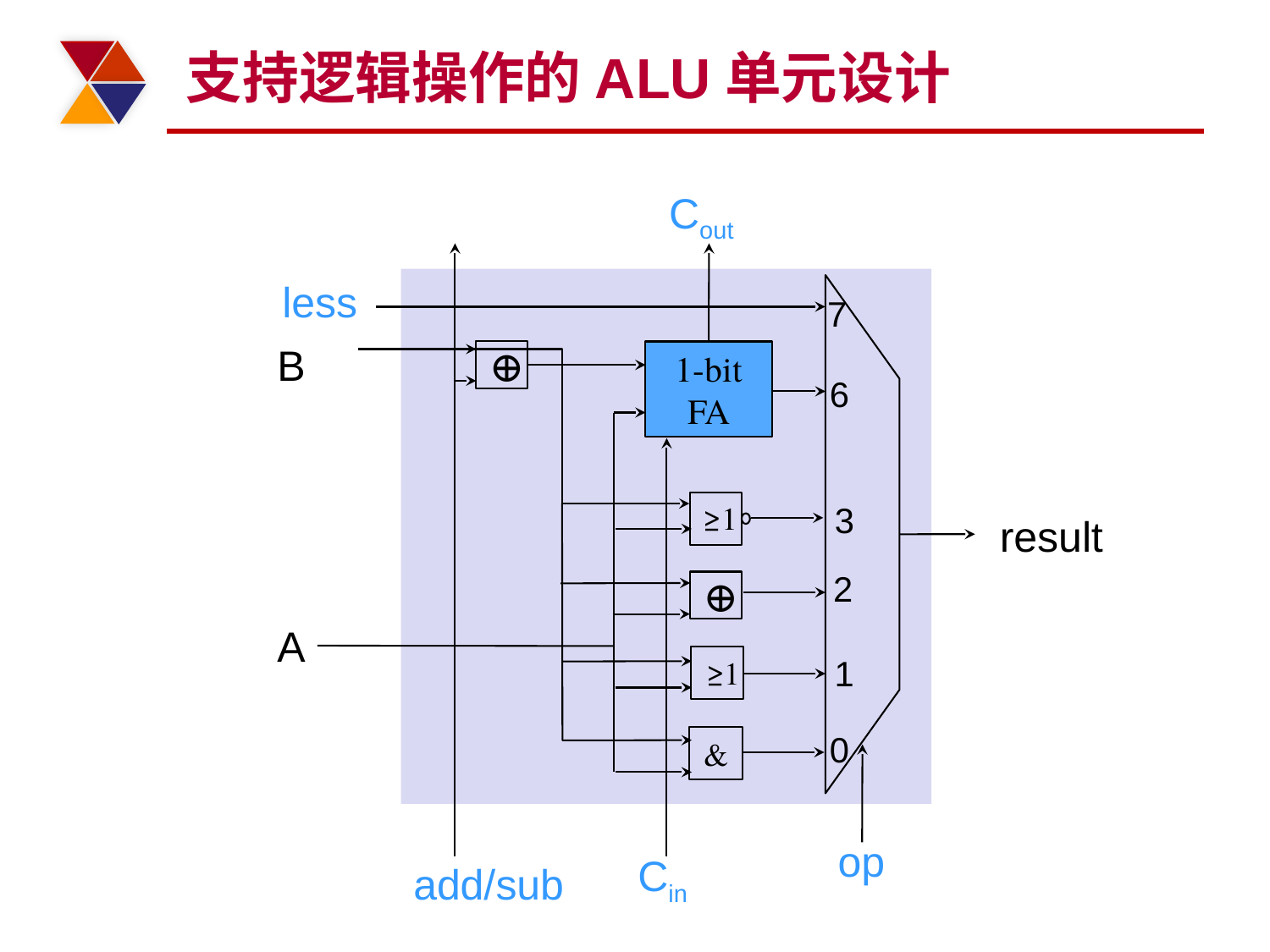

# 支持逻辑操作的ALU单元设计
Cout
less

7
B
⊕
1-bit FA
6
3

≥1

result
2
⊕
A
1

≥1
0
&
op
Cin
add/sub